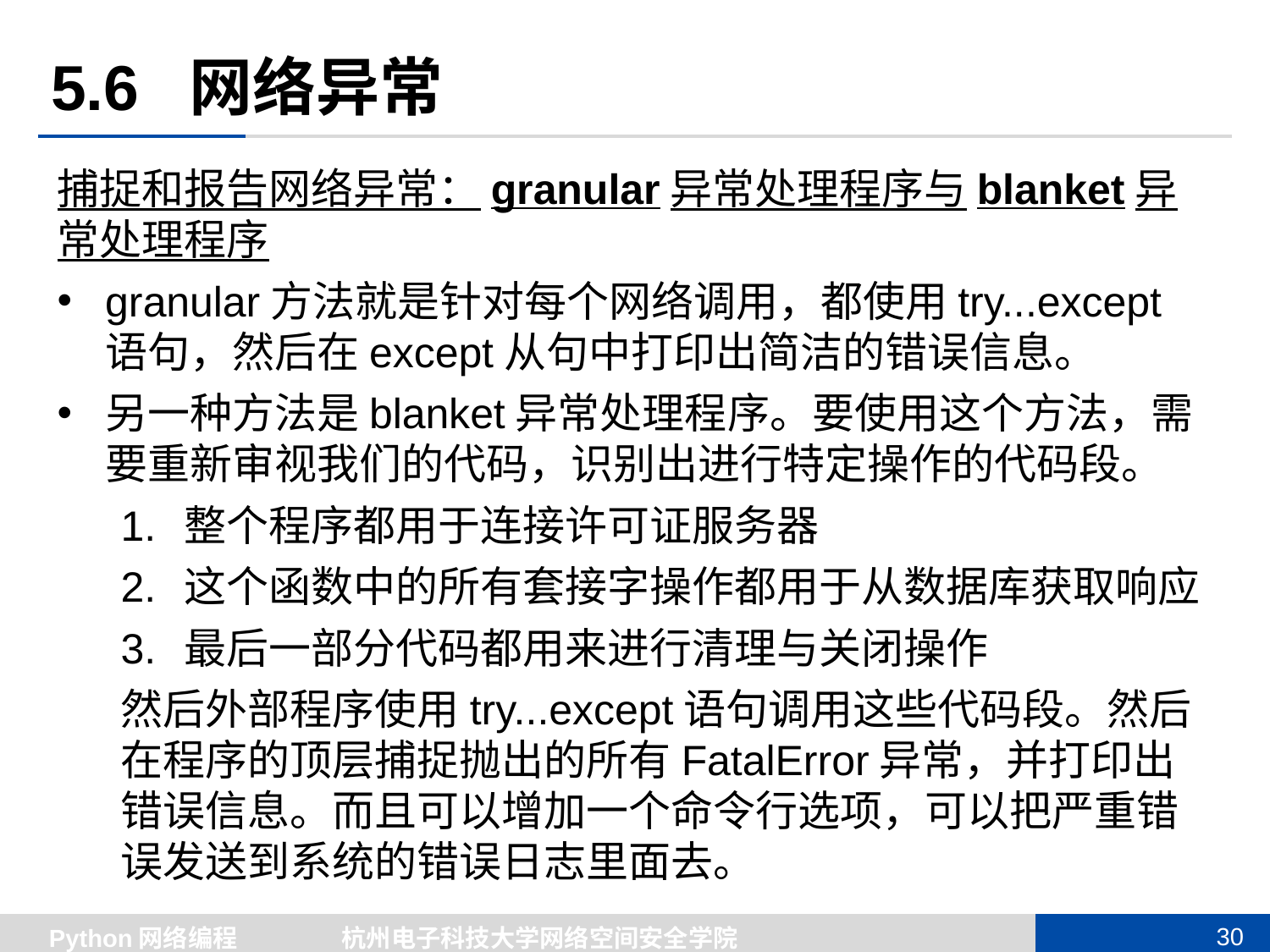

# 5.6  网络异常
捕捉和报告网络异常：granular异常处理程序与blanket异常处理程序
granular方法就是针对每个网络调用，都使用try...except语句，然后在except从句中打印出简洁的错误信息。
另一种方法是blanket异常处理程序。要使用这个方法，需要重新审视我们的代码，识别出进行特定操作的代码段。
整个程序都用于连接许可证服务器
这个函数中的所有套接字操作都用于从数据库获取响应
最后一部分代码都用来进行清理与关闭操作
然后外部程序使用try...except语句调用这些代码段。然后在程序的顶层捕捉抛出的所有FatalError异常，并打印出错误信息。而且可以增加一个命令行选项，可以把严重错误发送到系统的错误日志里面去。